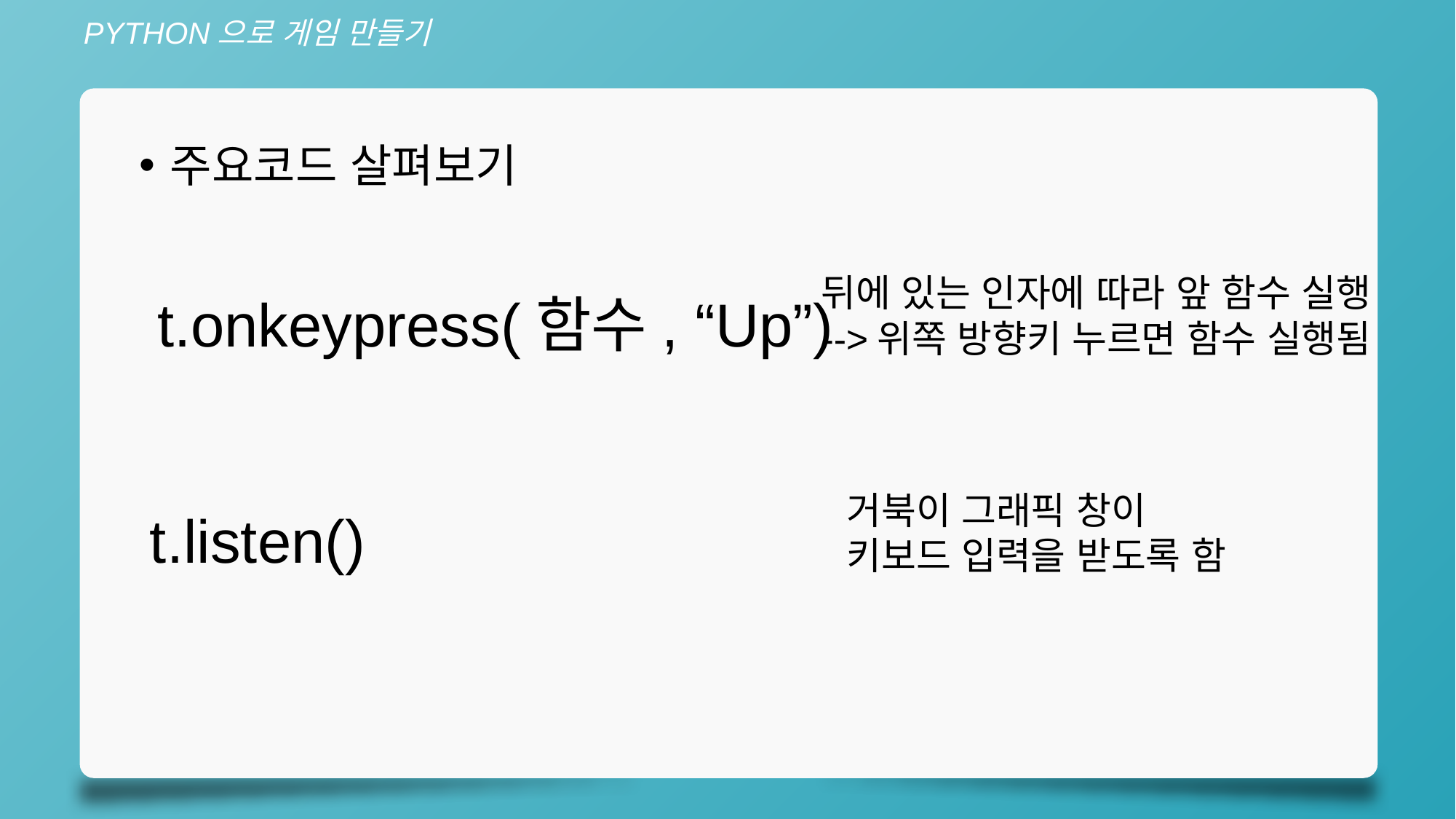

PYTHON으로 게임 만들기

주요코드 살펴보기

뒤에 있는 인자에 따라 앞 함수 실행
-->위쪽 방향키 누르면 함수 실행됨
t.onkeypress(함수, “Up”)
거북이 그래픽 창이
키보드 입력을 받도록 함

t.listen()